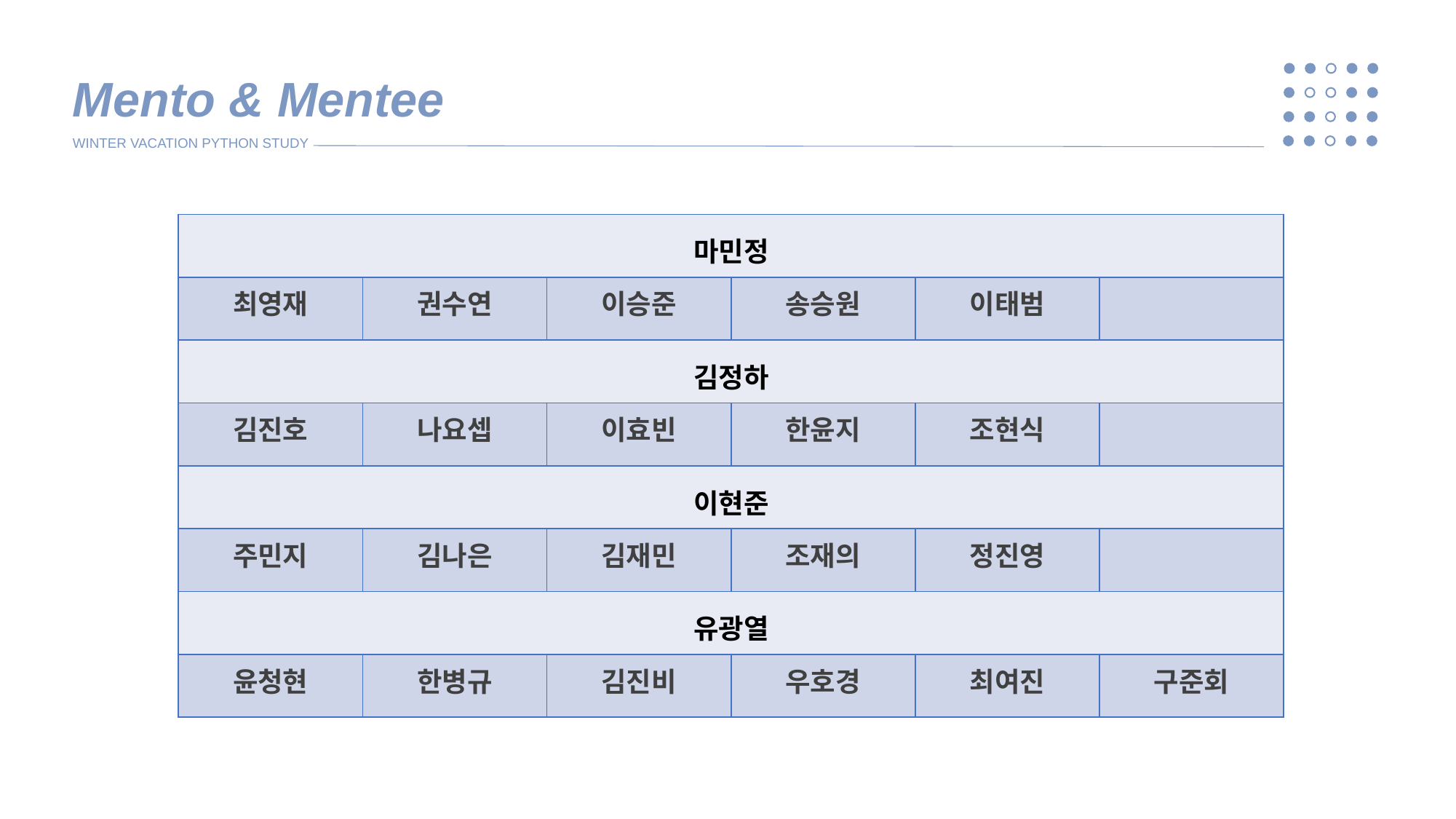

Mento & Mentee
WINTER VACATION PYTHON STUDY

| 마민정 |  |  |  |  |  |
| --- | --- | --- | --- | --- | --- |
| 최영재 | 권수연 | 이승준 | 송승원 | 이태범 |  |
| 김정하 |  |  |  |  |  |
| 김진호 | 나요셉 | 이효빈 | 한윤지 | 조현식 |  |
| 이현준 |  |  |  |  |  |
| 주민지 | 김나은 | 김재민 | 조재의 | 정진영 |  |
| 유광열 |  |  |  |  |  |
| 윤청현 | 한병규 | 김진비 | 우호경 | 최여진 | 구준회 |